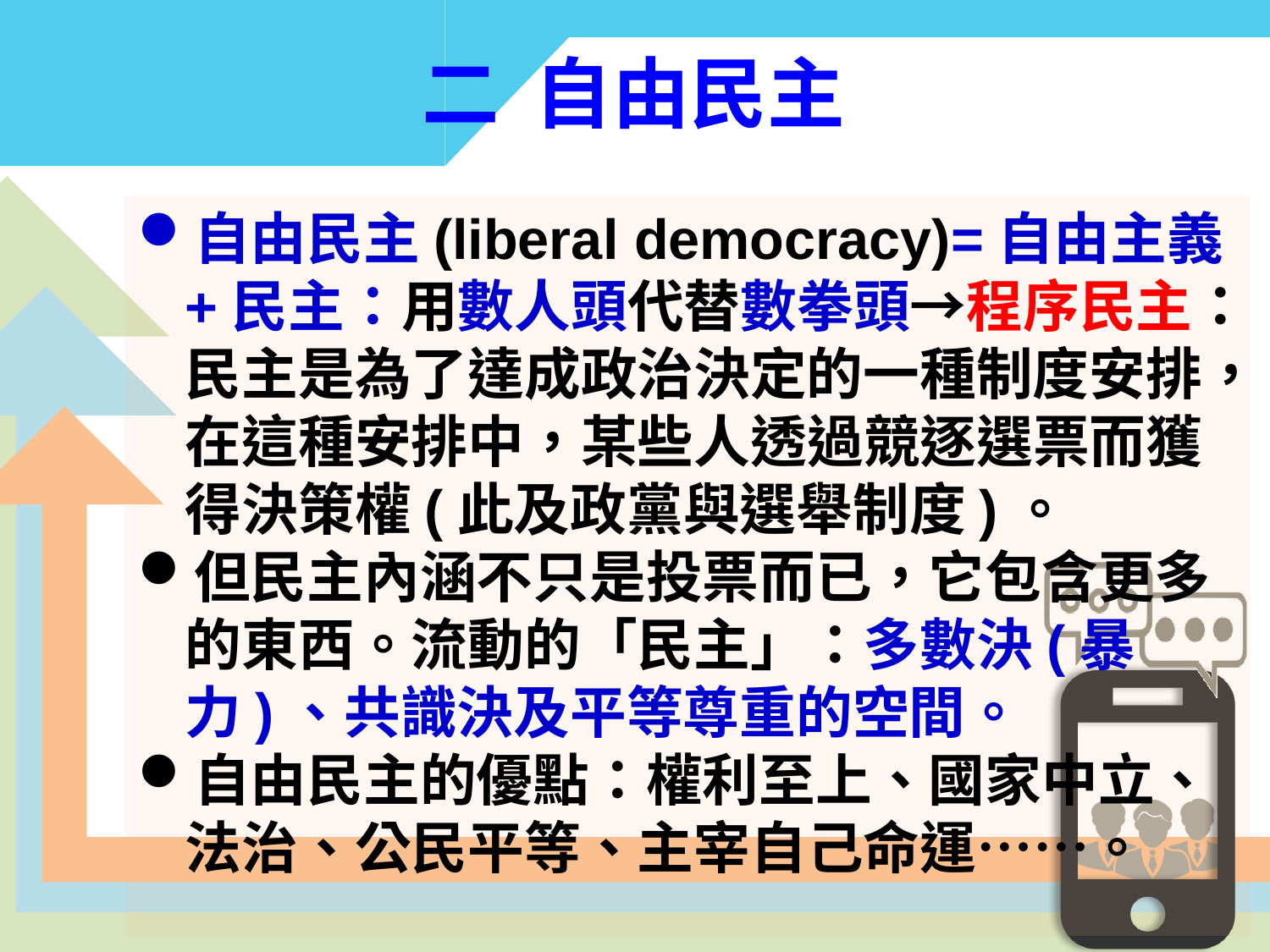

二  自由民主
自由民主(liberal democracy)=自由主義+民主：用數人頭代替數拳頭→程序民主：民主是為了達成政治決定的一種制度安排，在這種安排中，某些人透過競逐選票而獲得決策權(此及政黨與選舉制度)。
但民主內涵不只是投票而已，它包含更多的東西。流動的「民主」：多數決(暴力)、共識決及平等尊重的空間。
自由民主的優點：權利至上、國家中立、法治、公民平等、主宰自己命運……。